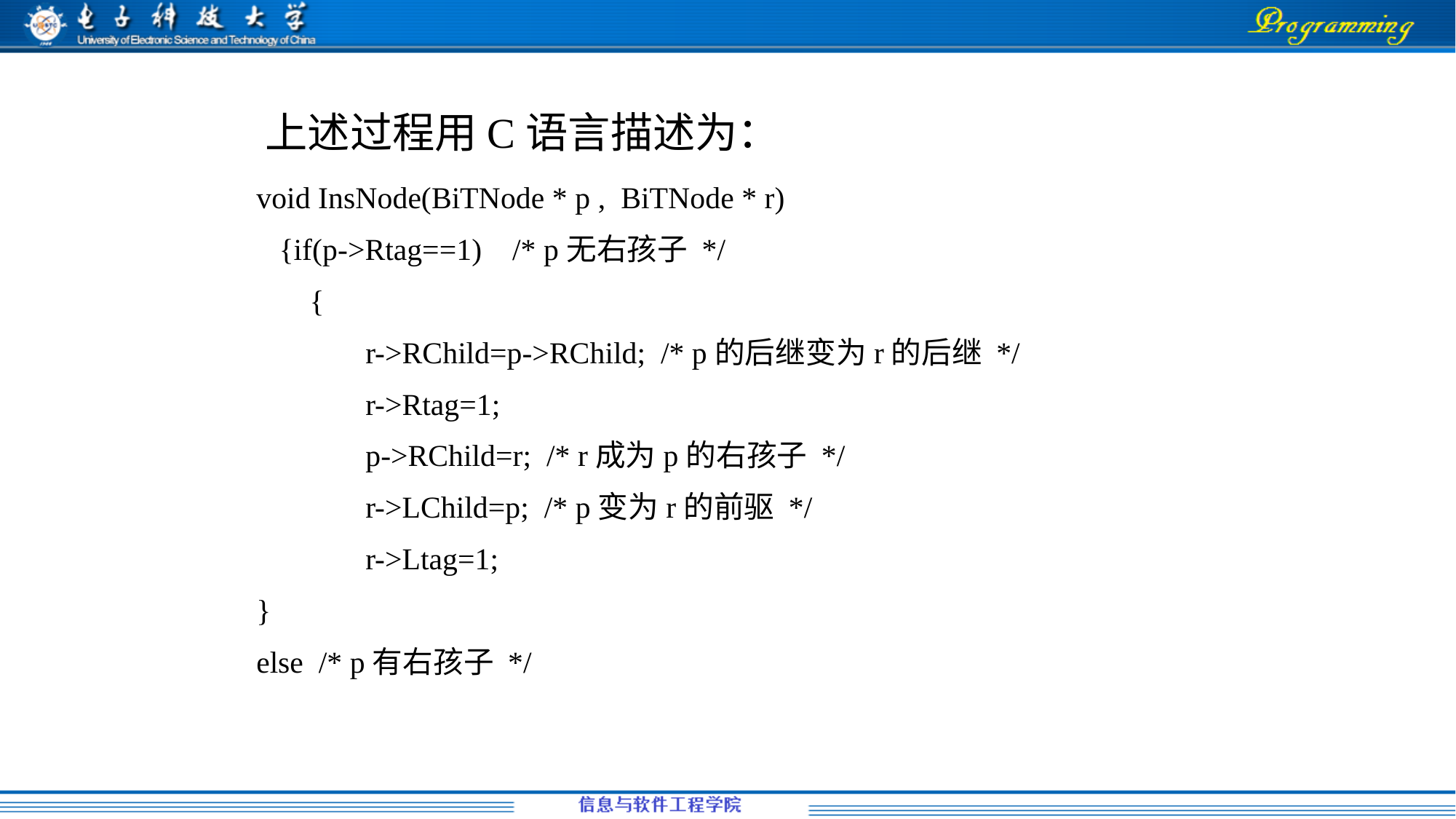

上述过程用C语言描述为：
void InsNode(BiTNode * p ,  BiTNode * r)
   {if(p->Rtag==1)    /* p无右孩子 */
       {
	r->RChild=p->RChild;  /* p的后继变为r的后继 */
	r->Rtag=1;
	p->RChild=r;  /* r成为p的右孩子 */
	r->LChild=p;  /* p变为r的前驱 */
	r->Ltag=1;
}
else  /* p有右孩子 */